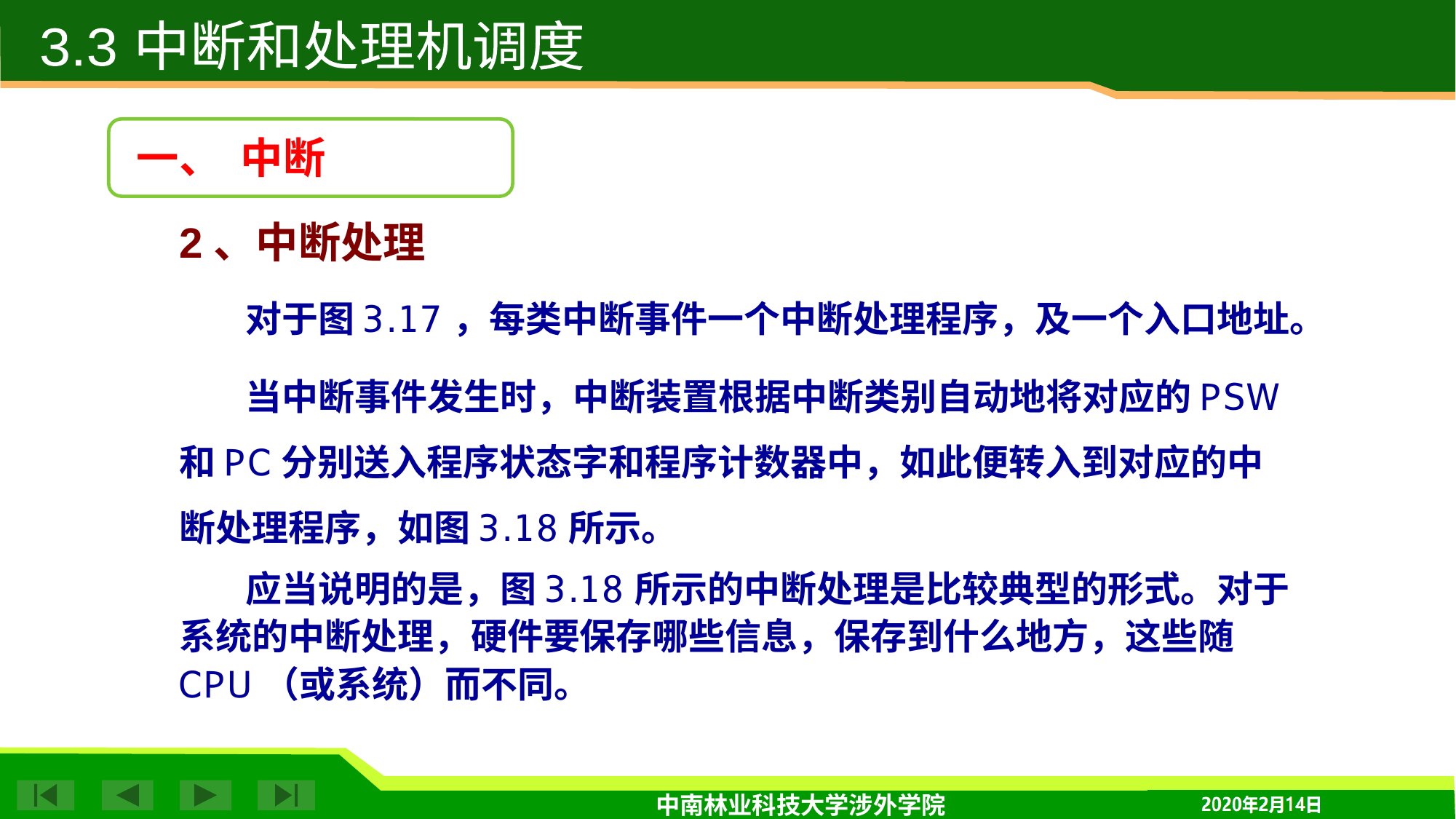

3.3 中断和处理机调度

一、  中断
2、中断处理
       对于图3.17，每类中断事件一个中断处理程序，及一个入口地址。
       当中断事件发生时，中断装置根据中断类别自动地将对应的PSW和PC分别送入程序状态字和程序计数器中，如此便转入到对应的中断处理程序，如图3.18所示。
       应当说明的是，图3.18所示的中断处理是比较典型的形式。对于系统的中断处理，硬件要保存哪些信息，保存到什么地方，这些随CPU（或系统）而不同。